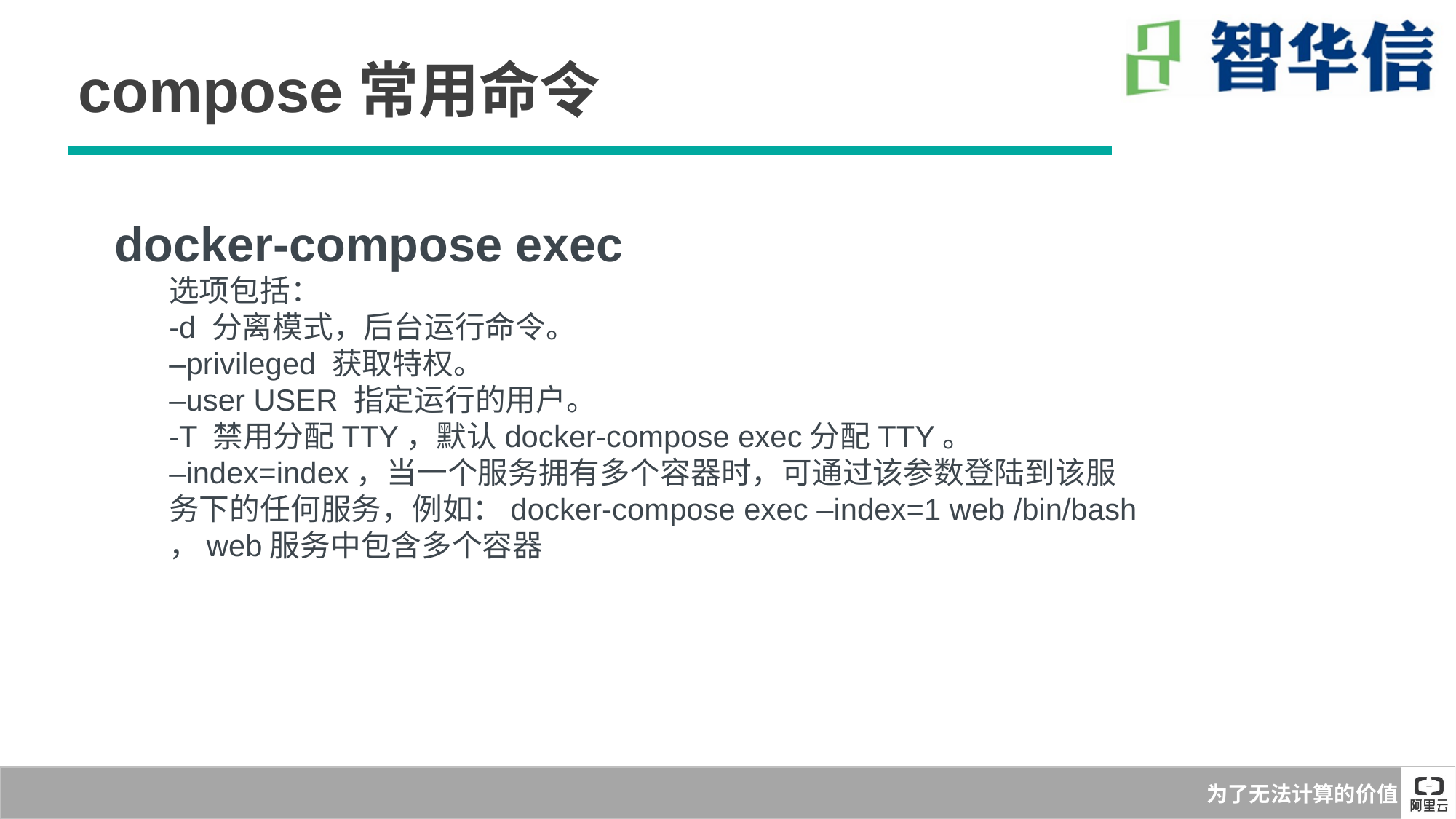

compose常用命令
docker-compose exec
选项包括：
-d 分离模式，后台运行命令。
–privileged 获取特权。
–user USER 指定运行的用户。
-T 禁用分配TTY，默认docker-compose exec分配TTY。
–index=index，当一个服务拥有多个容器时，可通过该参数登陆到该服务下的任何服务，例如：docker-compose exec –index=1 web /bin/bash ，web服务中包含多个容器